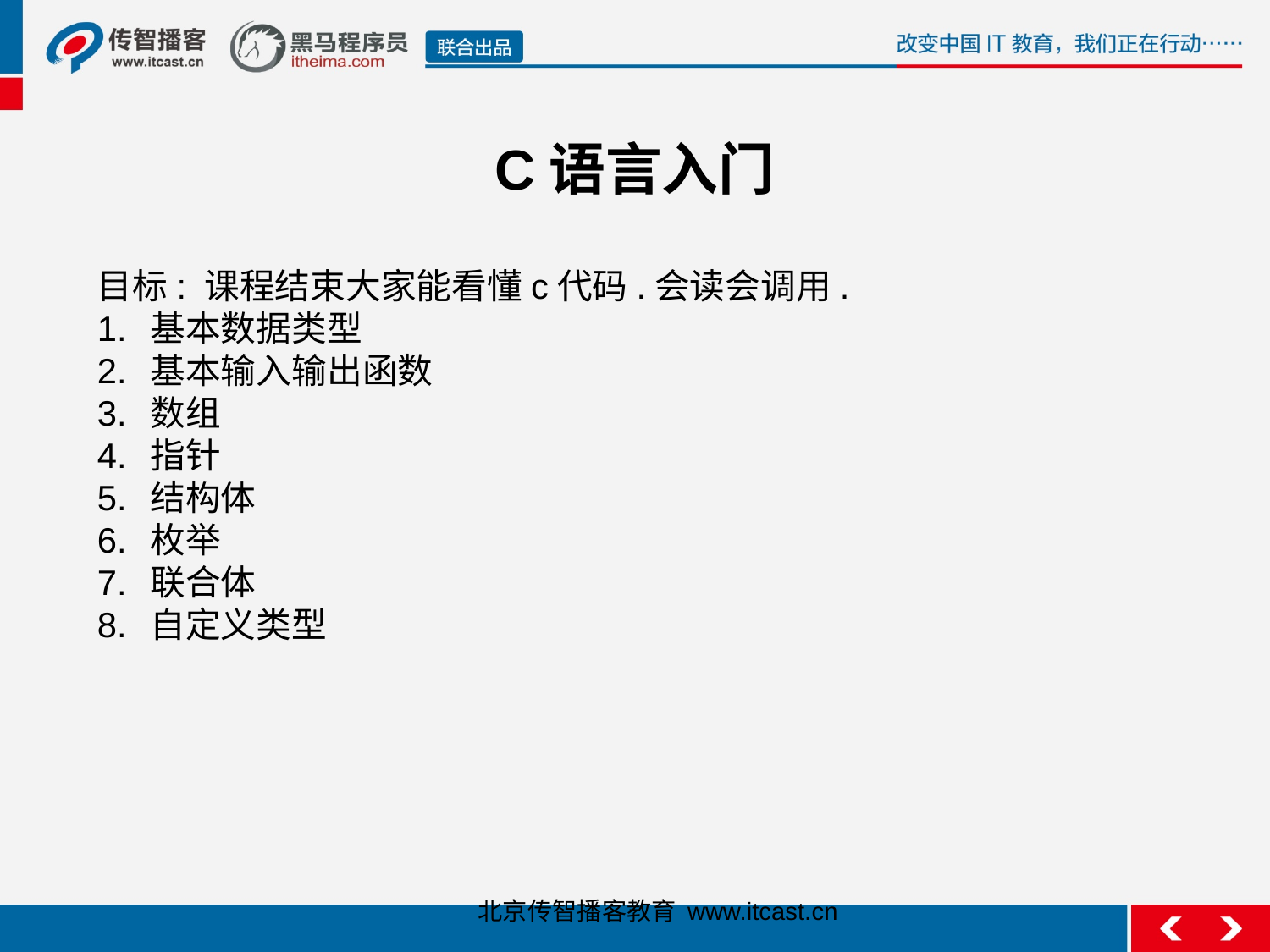

C语言入门
目标: 课程结束大家能看懂c代码.会读会调用.
基本数据类型
基本输入输出函数
数组
指针
结构体
枚举
联合体
自定义类型
北京传智播客教育 www.itcast.cn